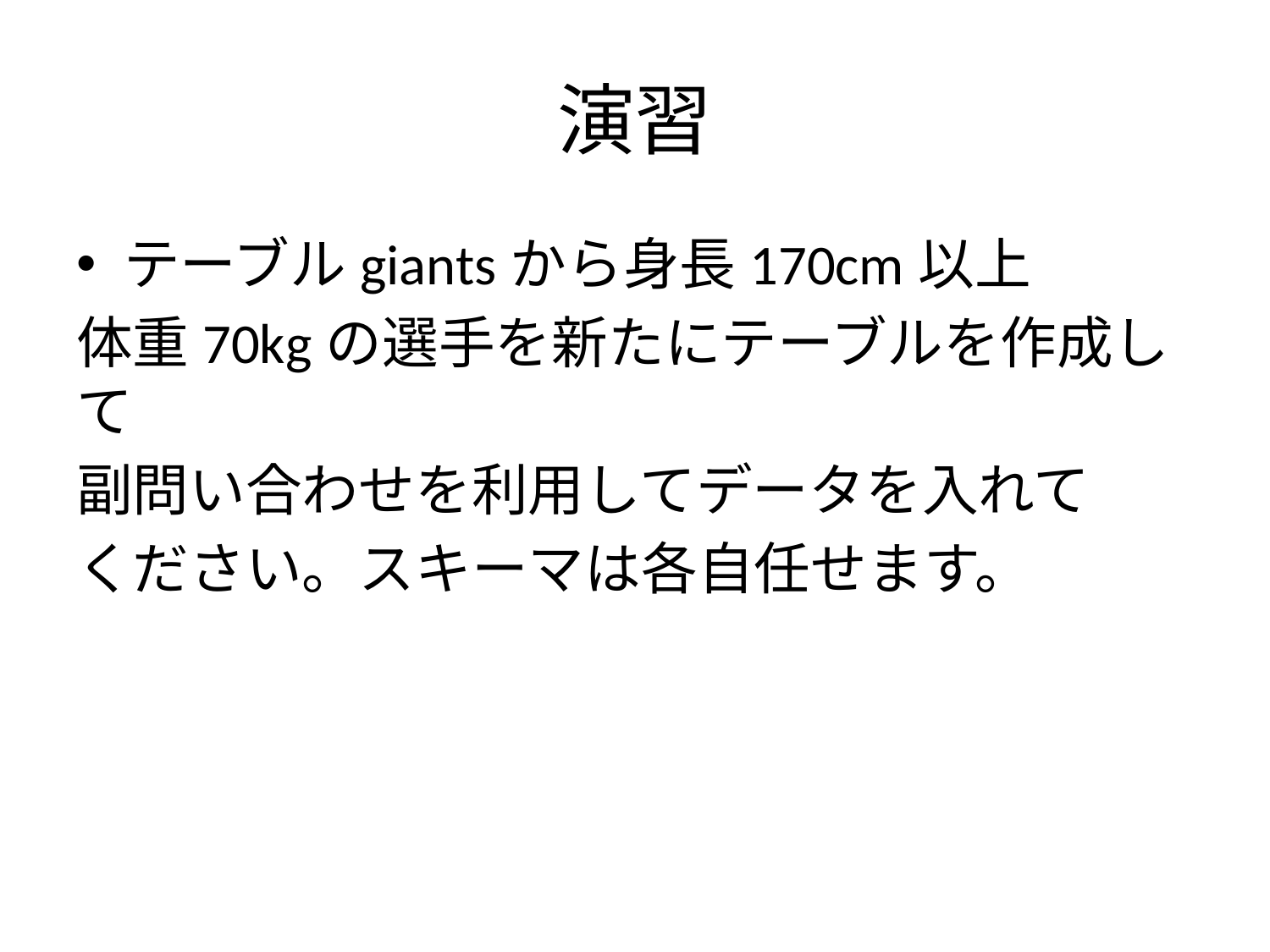

# 演習
テーブルgiantsから身長170cm以上
体重70kgの選手を新たにテーブルを作成して
副問い合わせを利用してデータを入れて
ください。スキーマは各自任せます。